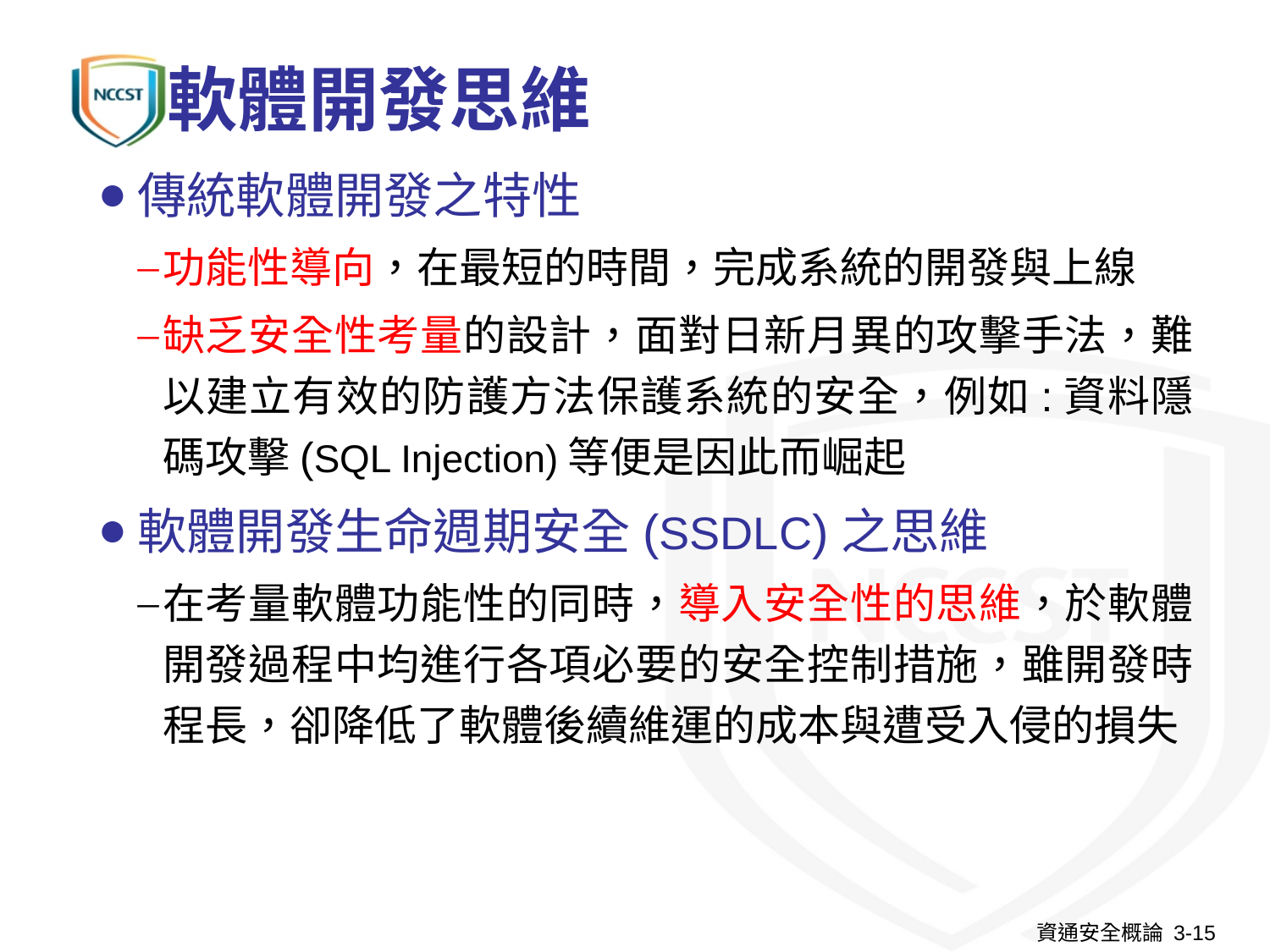

# 軟體開發思維
傳統軟體開發之特性
功能性導向，在最短的時間，完成系統的開發與上線
缺乏安全性考量的設計，面對日新月異的攻擊手法，難以建立有效的防護方法保護系統的安全，例如:資料隱碼攻擊(SQL Injection)等便是因此而崛起
軟體開發生命週期安全(SSDLC)之思維
在考量軟體功能性的同時，導入安全性的思維，於軟體開發過程中均進行各項必要的安全控制措施，雖開發時程長，卻降低了軟體後續維運的成本與遭受入侵的損失